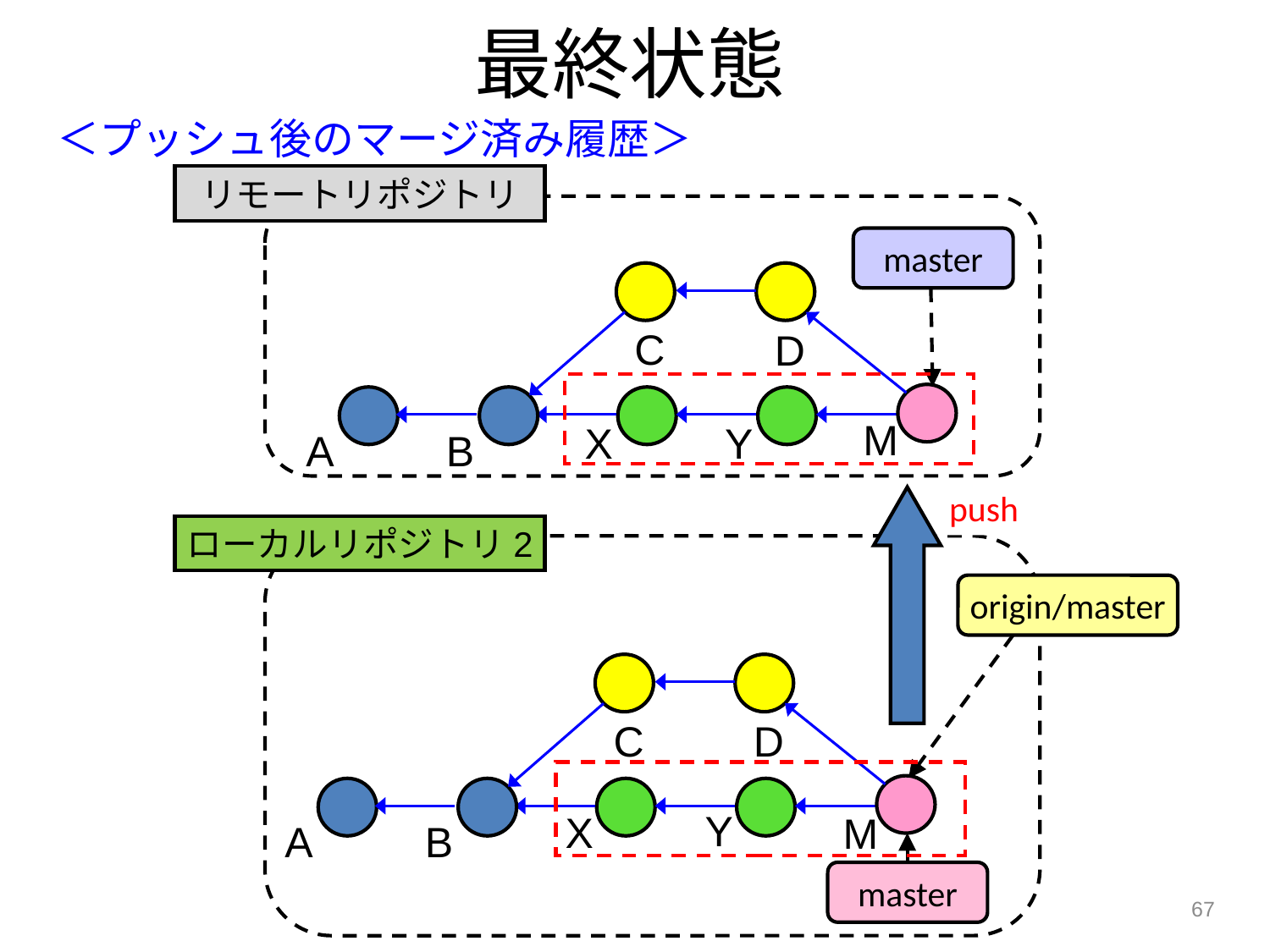

最終状態
＜プッシュ後のマージ済み履歴＞
リモートリポジトリ

master

C
D

M
X
Y
A
B
push

ローカルリポジトリ2

origin/master

C
D

Y
X
M
A
B

master
67